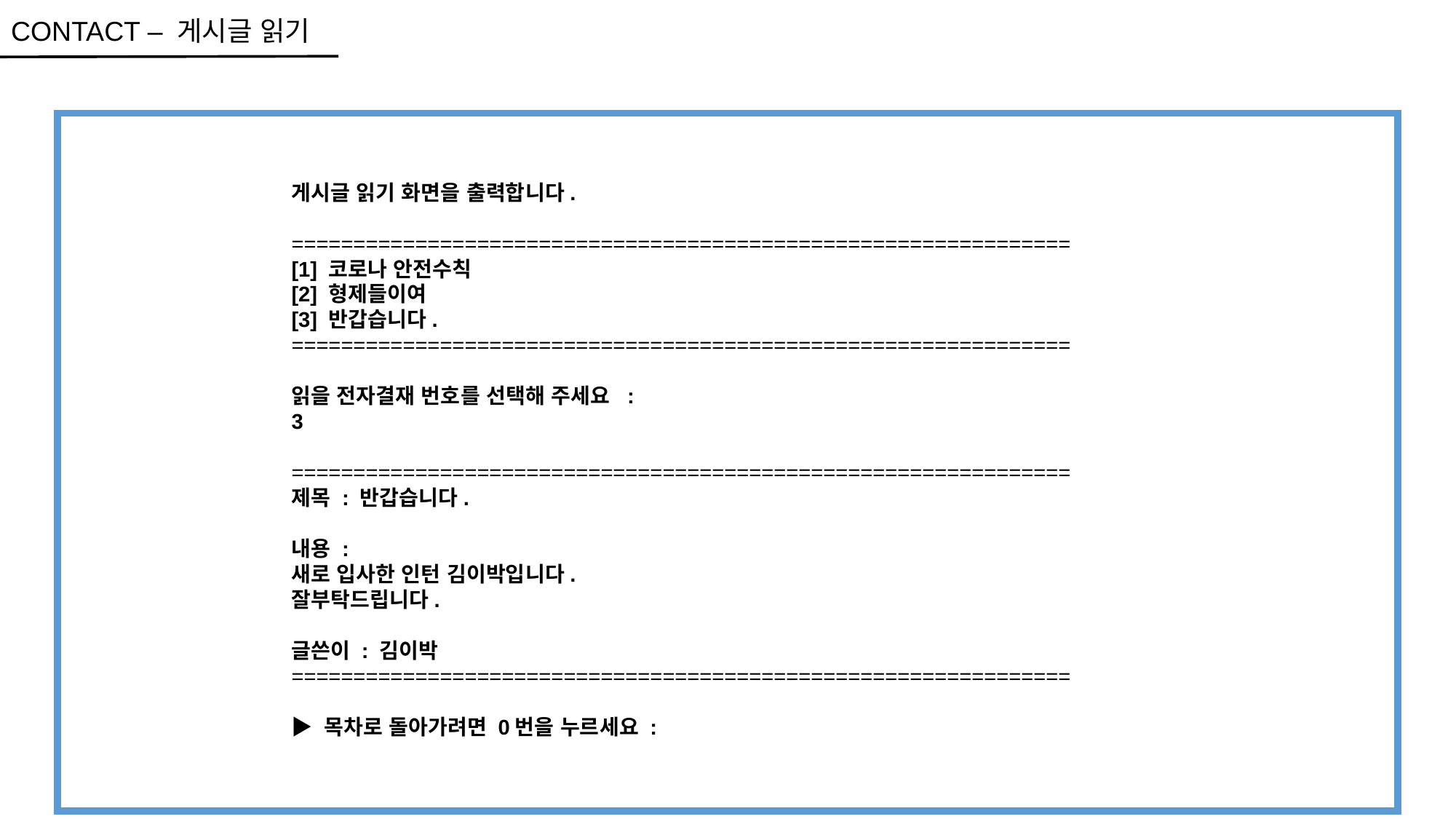

CONTACT – 게시글 읽기

게시글 읽기 화면을 출력합니다.

===============================================================
[1] 코로나 안전수칙
[2] 형제들이여
[3] 반갑습니다.
===============================================================

읽을 전자결재 번호를 선택해 주세요  :
3

===============================================================
제목 : 반갑습니다.

내용 :
새로 입사한 인턴 김이박입니다.
잘부탁드립니다.

글쓴이 : 김이박
===============================================================

▶ 목차로 돌아가려면 0번을 누르세요 :